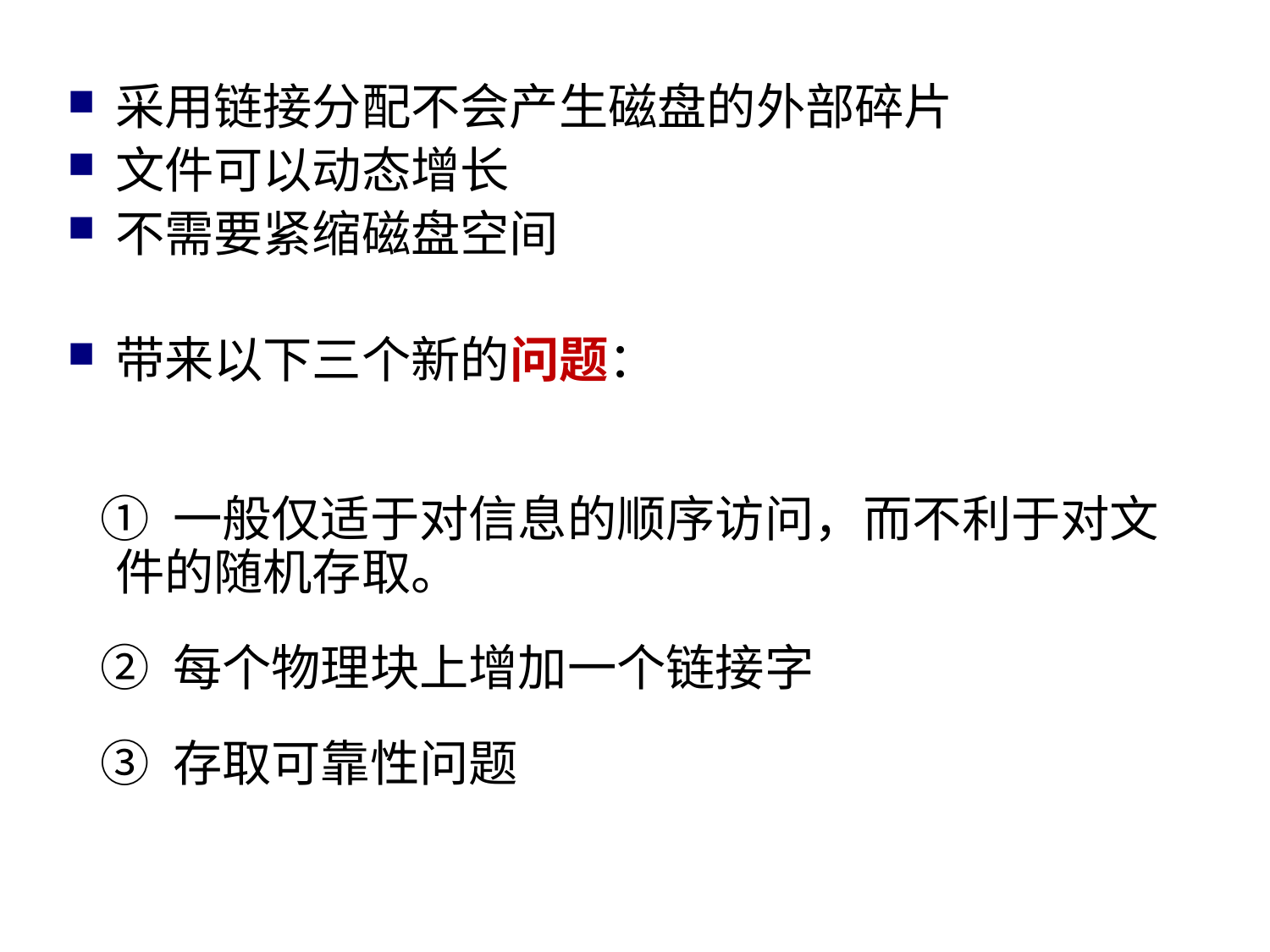

采用链接分配不会产生磁盘的外部碎片
文件可以动态增长
不需要紧缩磁盘空间

带来以下三个新的问题：

   ① 一般仅适于对信息的顺序访问，而不利于对文件的随机存取。
   ② 每个物理块上增加一个链接字
   ③ 存取可靠性问题